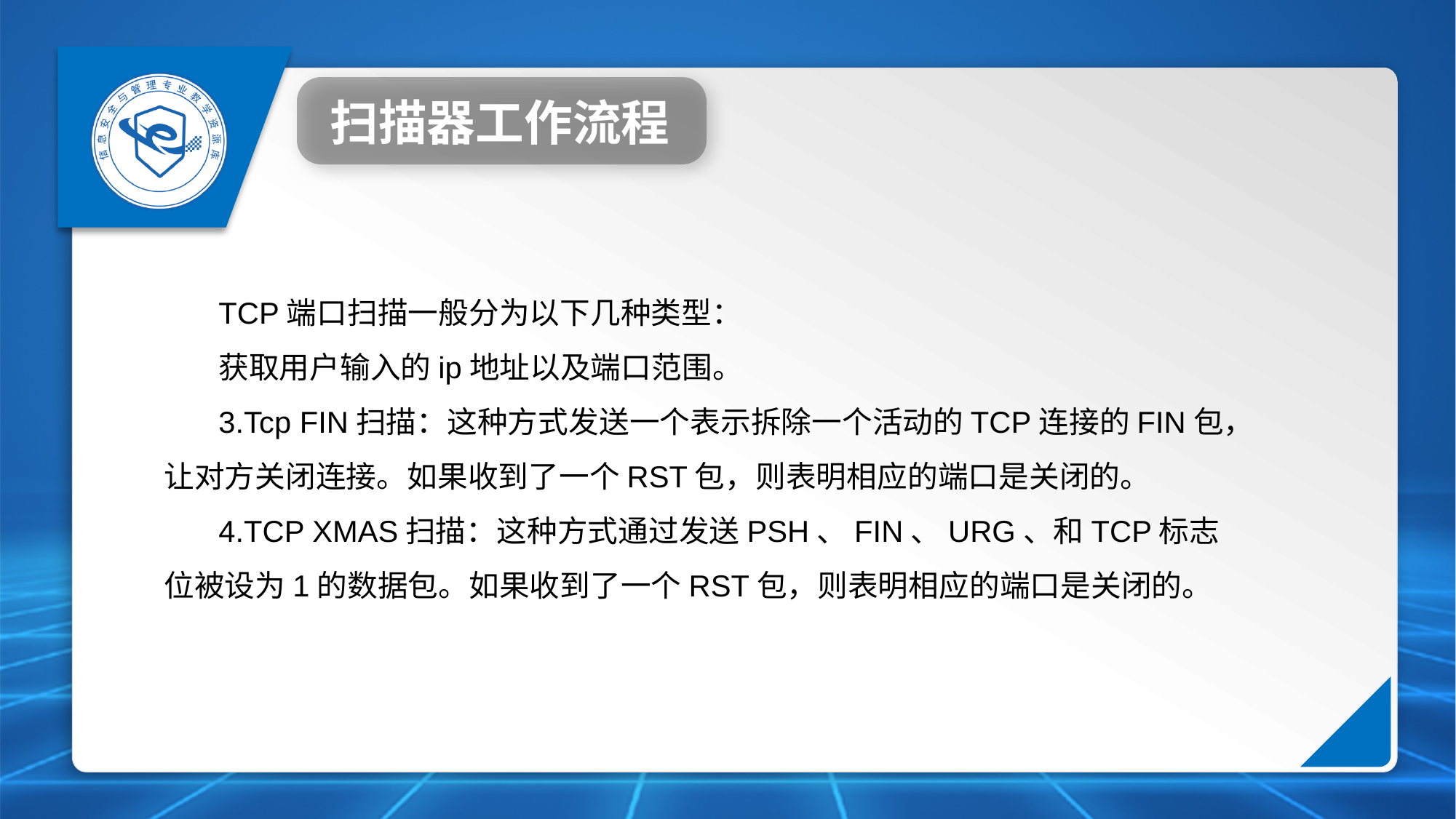

扫描器工作流程
TCP端口扫描一般分为以下几种类型：
获取用户输入的ip地址以及端口范围。
3.Tcp FIN扫描：这种方式发送一个表示拆除一个活动的TCP连接的FIN包，让对方关闭连接。如果收到了一个RST包，则表明相应的端口是关闭的。
4.TCP XMAS扫描：这种方式通过发送PSH、FIN、URG、和TCP标志位被设为1的数据包。如果收到了一个RST包，则表明相应的端口是关闭的。